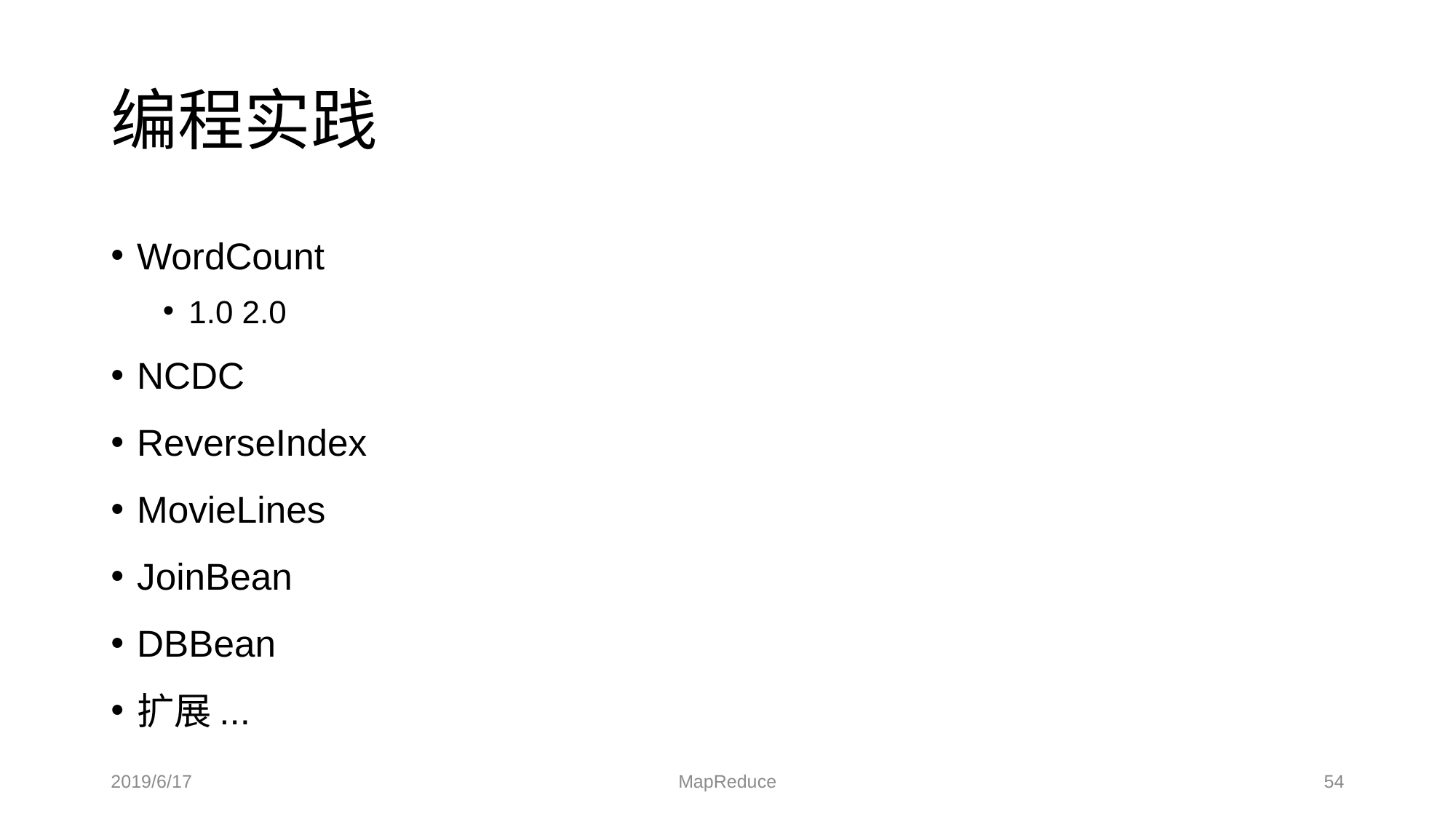

# 编程实践
WordCount
1.0 2.0
NCDC
ReverseIndex
MovieLines
JoinBean
DBBean
扩展...
2019/6/17
MapReduce
54